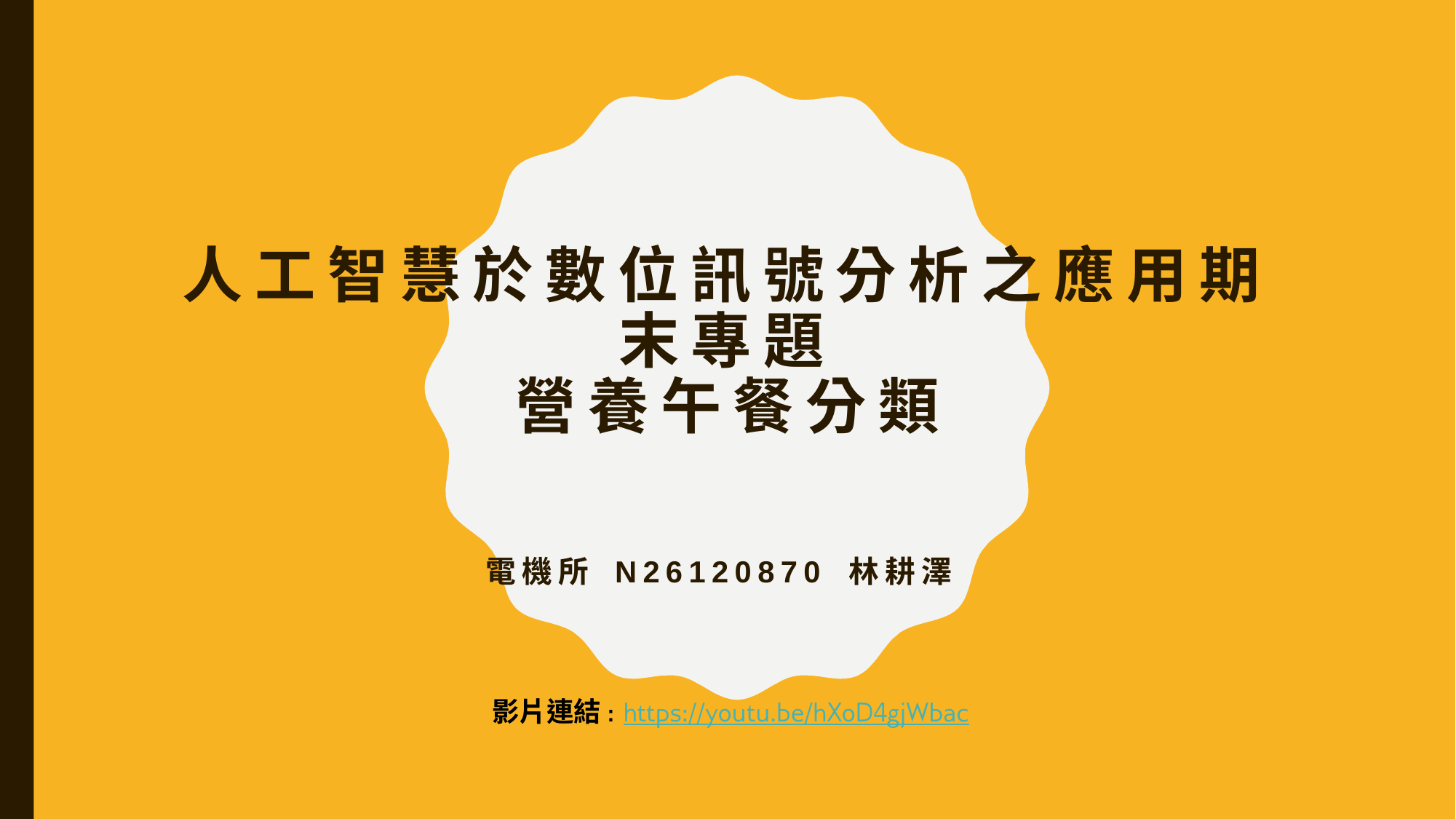

# 人工智慧於數位訊號分析之應用期末專題 營養午餐分類
電機所 N26120870 林耕澤

影片連結: https://youtu.be/hXoD4gjWbac